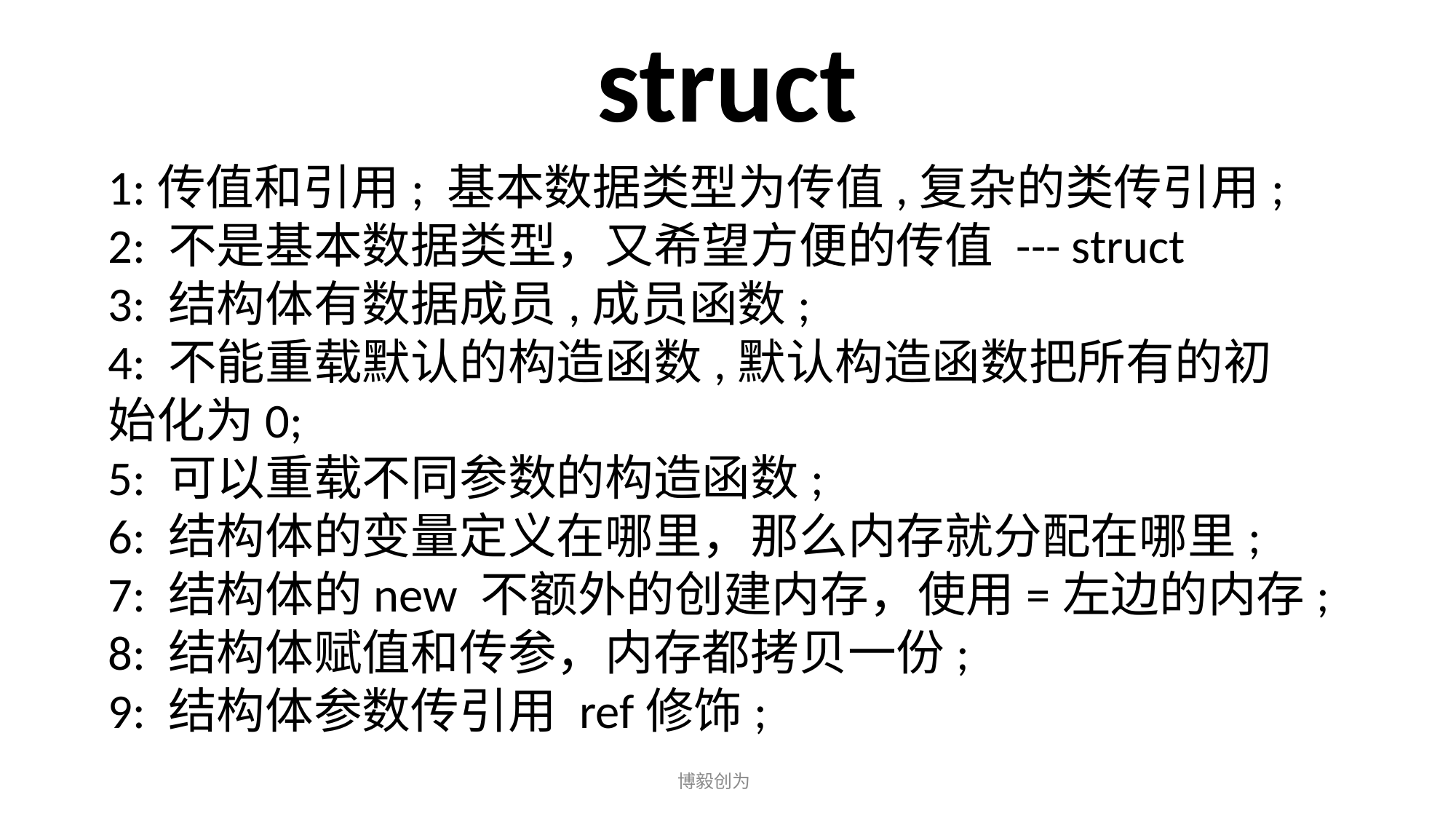

struct
1:传值和引用; 基本数据类型为传值,复杂的类传引用;
2: 不是基本数据类型，又希望方便的传值 --- struct
3: 结构体有数据成员,成员函数;
4: 不能重载默认的构造函数,默认构造函数把所有的初始化为0;
5: 可以重载不同参数的构造函数;
6: 结构体的变量定义在哪里，那么内存就分配在哪里;
7: 结构体的new 不额外的创建内存，使用=左边的内存;
8: 结构体赋值和传参，内存都拷贝一份;
9: 结构体参数传引用 ref修饰;
博毅创为
2